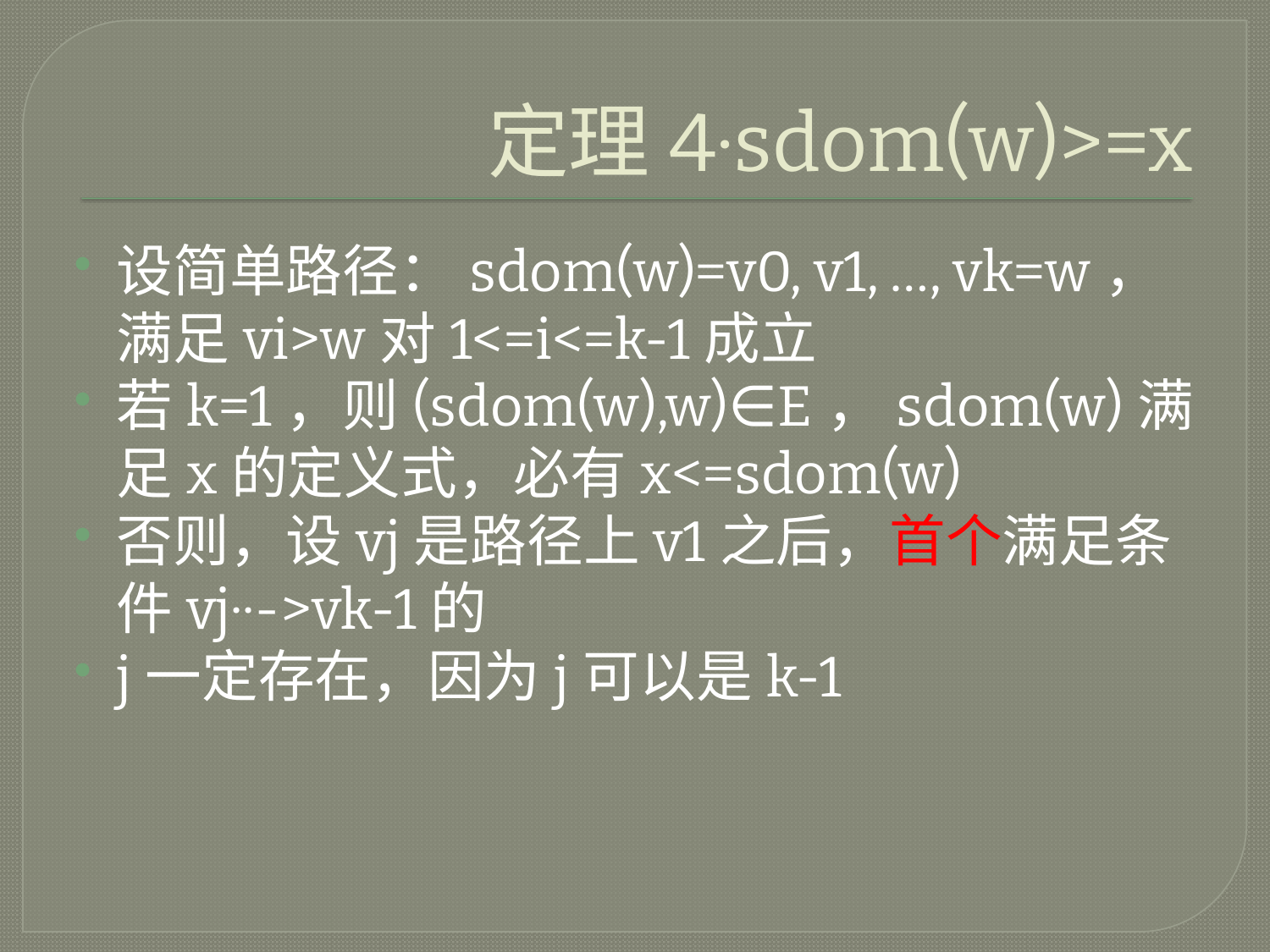

# 定理4·sdom(w)>=x
设简单路径：sdom(w)=v0, v1, …, vk=w，满足vi>w对1<=i<=k-1成立
若k=1，则(sdom(w),w)∈E，sdom(w)满足x的定义式，必有x<=sdom(w)
否则，设vj是路径上v1之后，首个满足条件vj··->vk-1的
j一定存在，因为j可以是k-1